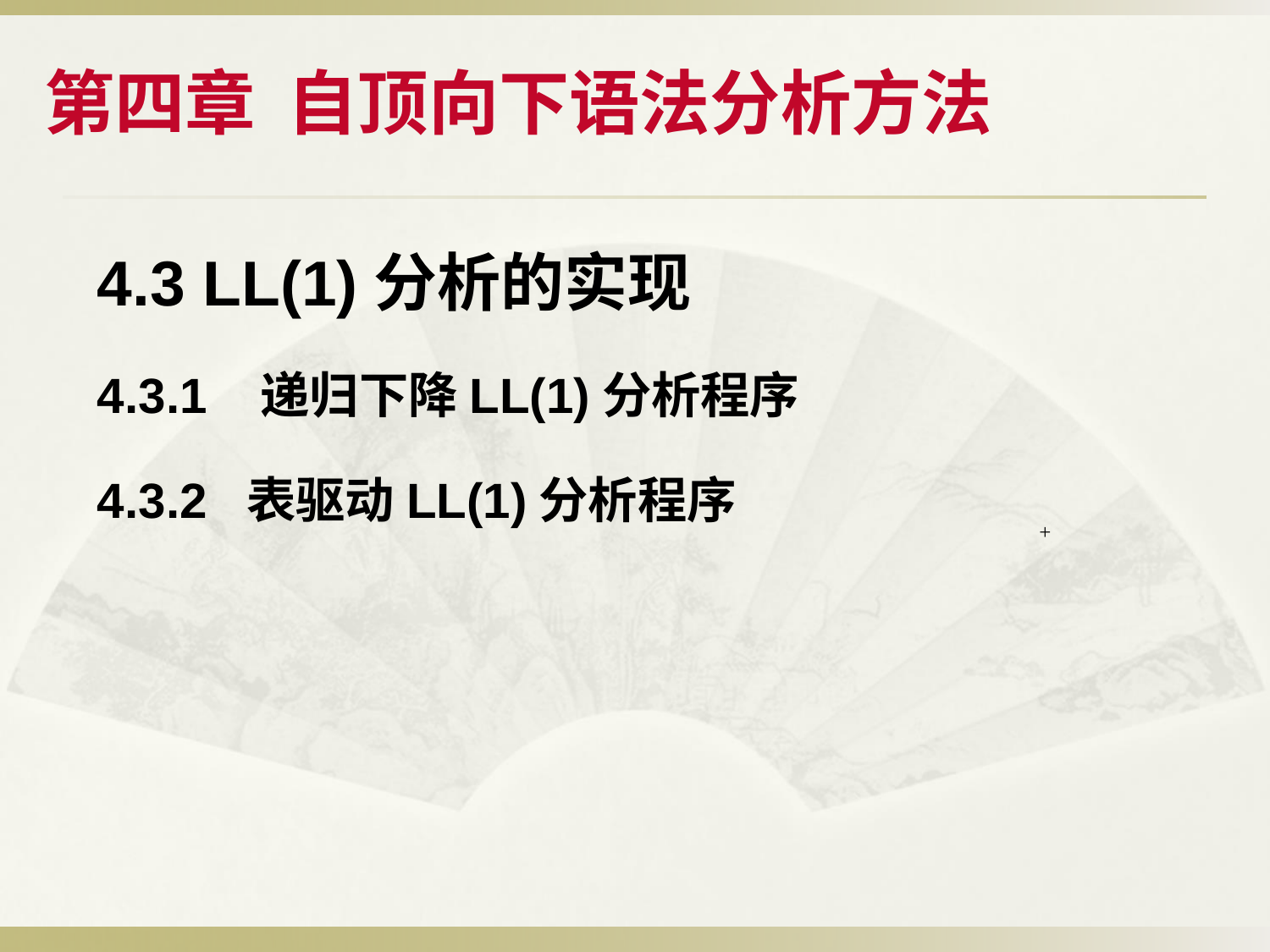

第四章  自顶向下语法分析方法
4.3 LL(1)分析的实现
4.3.1   递归下降LL(1)分析程序
4.3.2  表驱动LL(1)分析程序

+